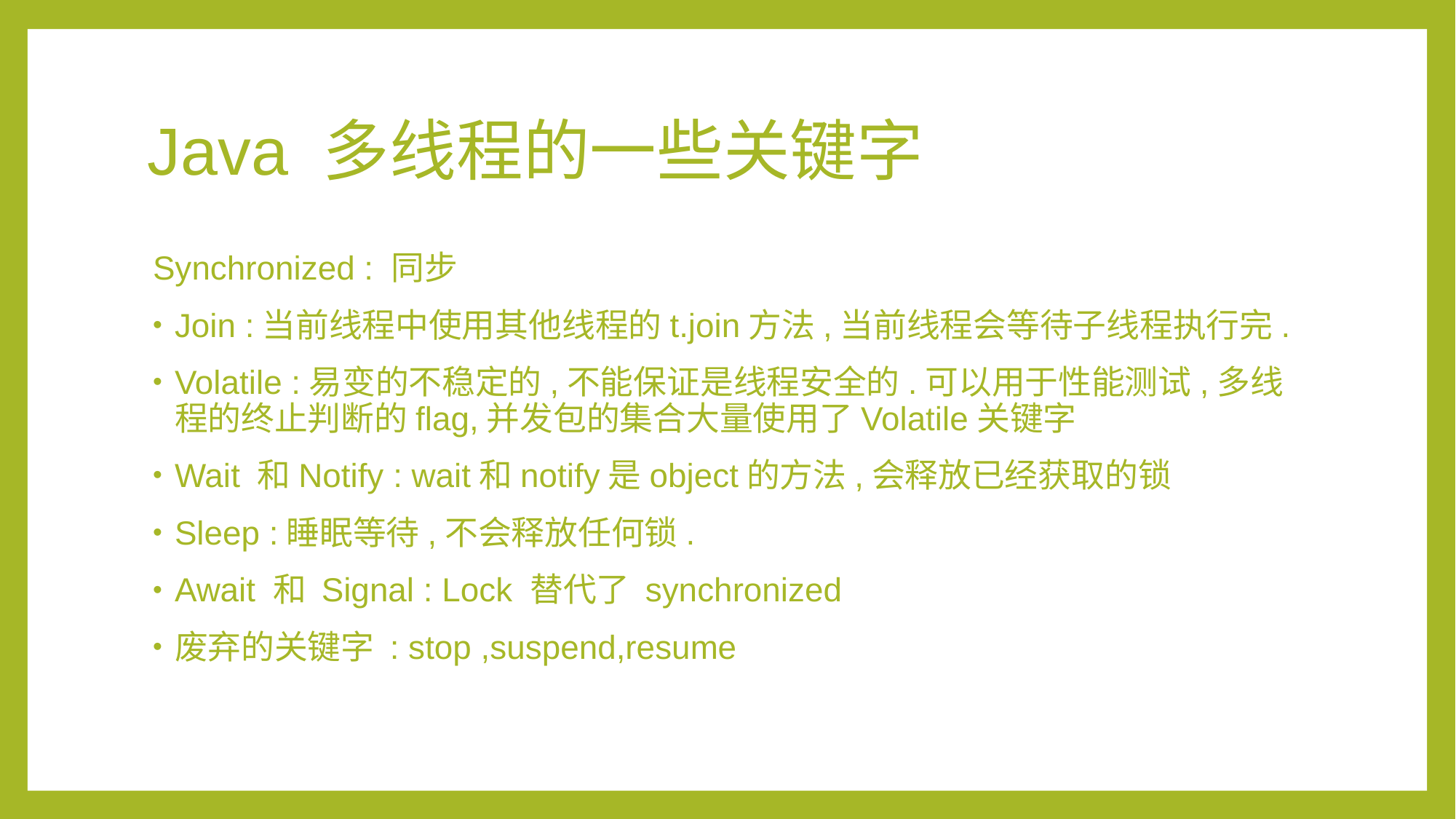

# Java 多线程的一些关键字
Synchronized : 同步
Join :当前线程中使用其他线程的t.join方法,当前线程会等待子线程执行完.
Volatile :易变的不稳定的,不能保证是线程安全的.可以用于性能测试,多线程的终止判断的flag,并发包的集合大量使用了Volatile关键字
Wait 和Notify : wait和notify是object的方法,会释放已经获取的锁
Sleep :睡眠等待,不会释放任何锁.
Await 和 Signal : Lock 替代了 synchronized
废弃的关键字 : stop ,suspend,resume